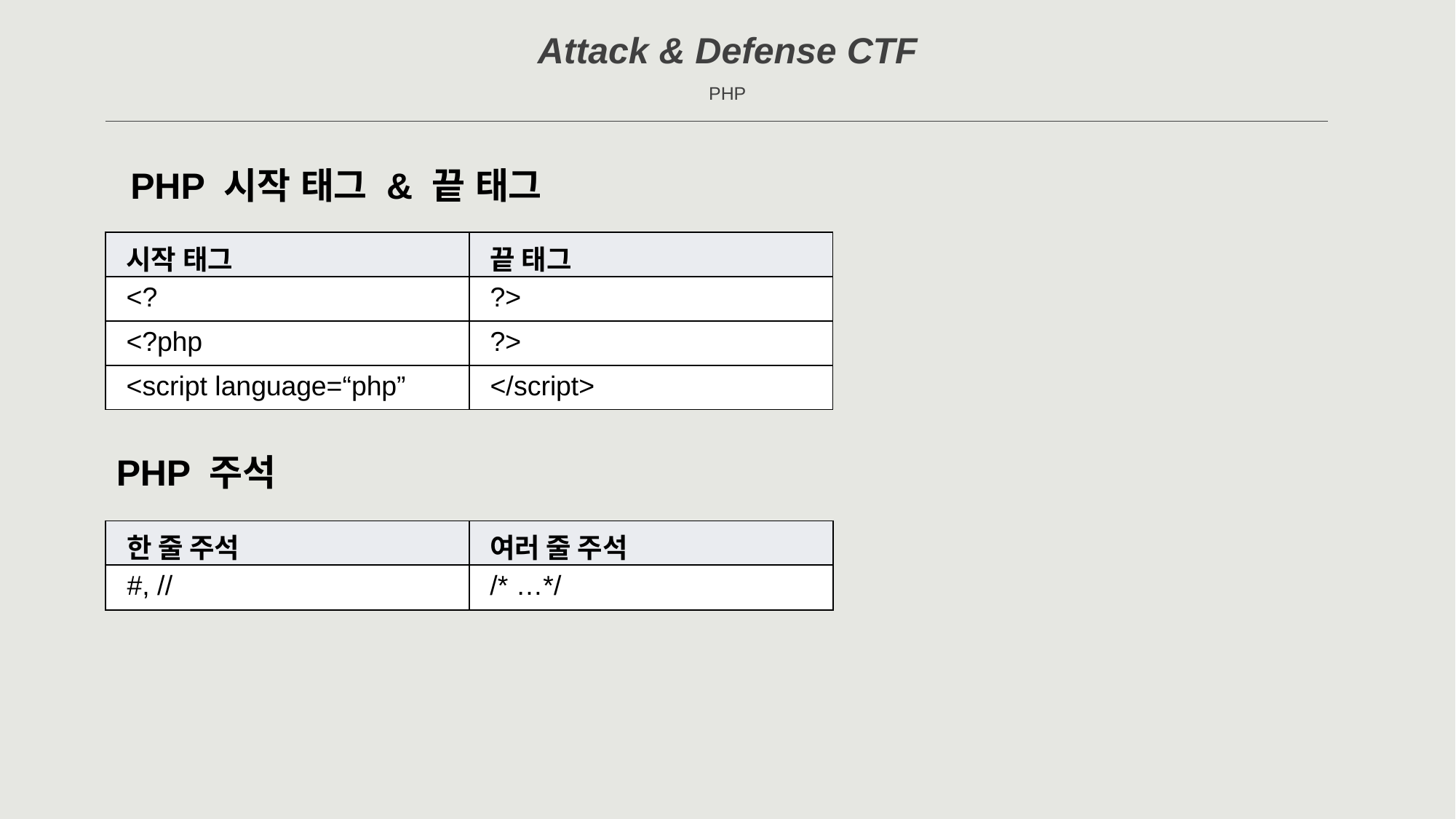

Attack & Defense CTF
PHP
PHP 시작 태그 & 끝 태그
| 시작 태그 | 끝 태그 |
| --- | --- |
| <? | ?> |
| <?php | ?> |
| <script language=“php” | </script> |
PHP 주석
| 한 줄 주석 | 여러 줄 주석 |
| --- | --- |
| #, // | /\* …\*/ |